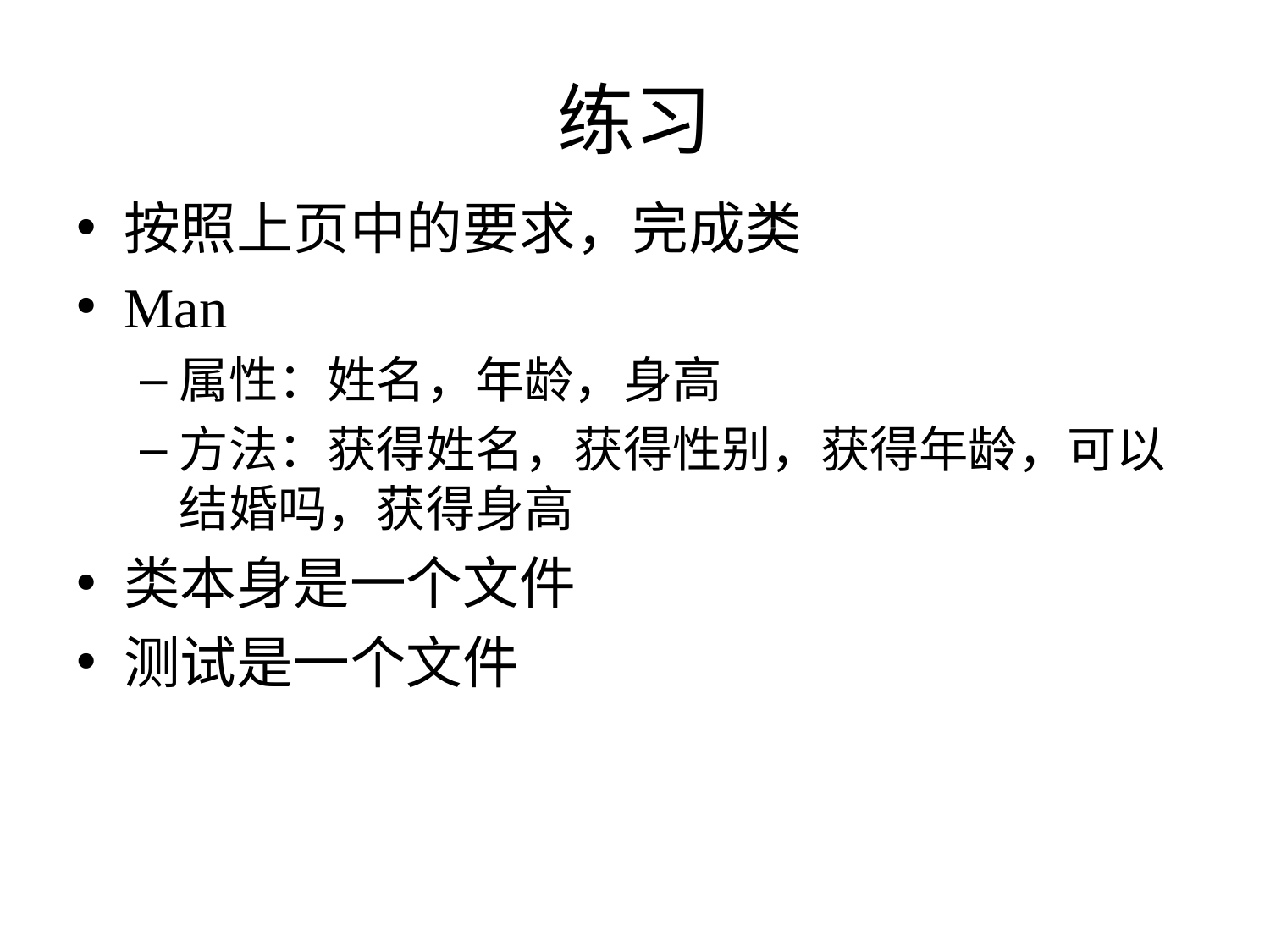

# 练习
按照上页中的要求，完成类
Man
属性：姓名，年龄，身高
方法：获得姓名，获得性别，获得年龄，可以结婚吗，获得身高
类本身是一个文件
测试是一个文件